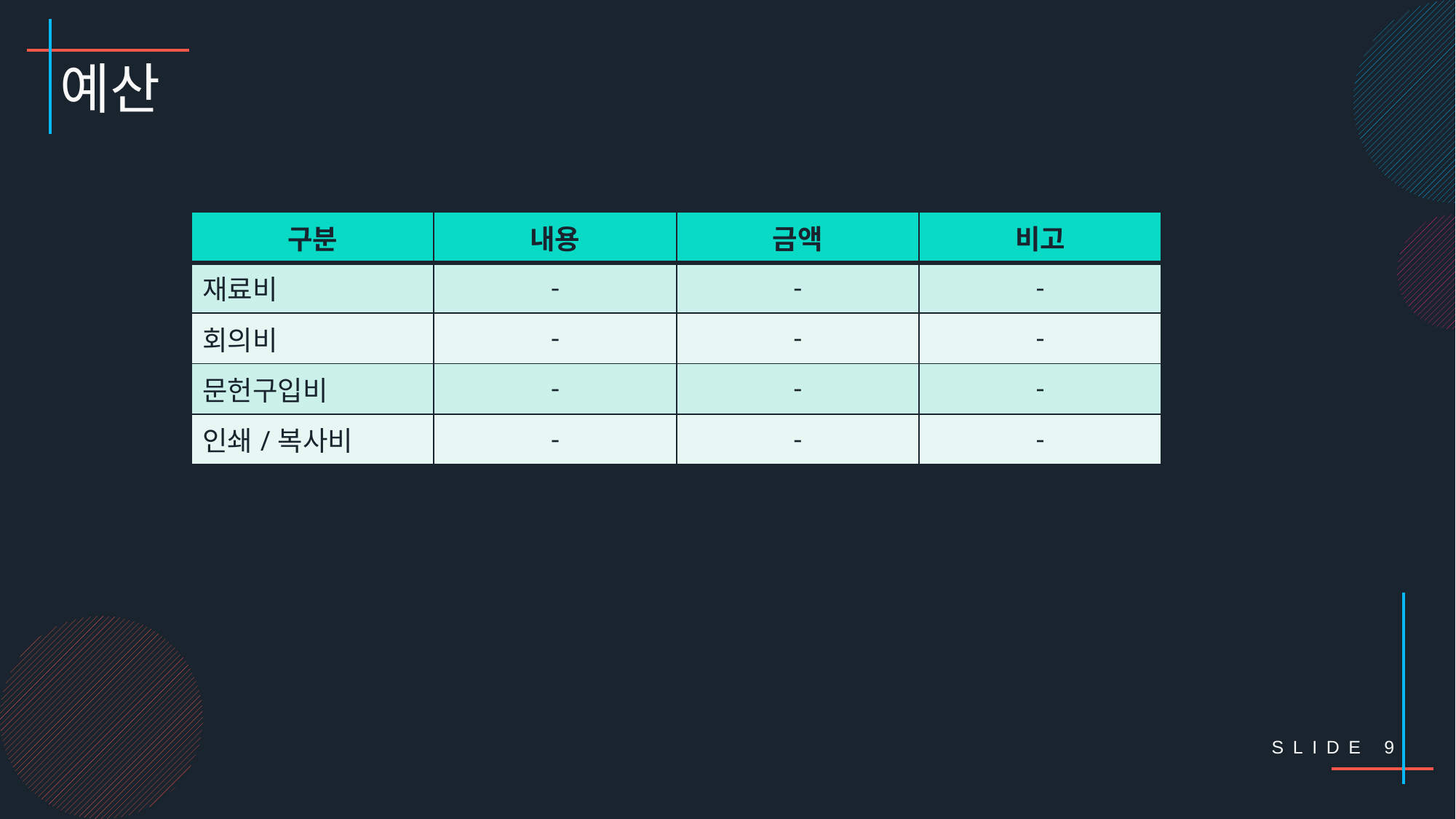

예산
| 구분 | 내용 | 금액 | 비고 |
| --- | --- | --- | --- |
| 재료비 | - | - | - |
| 회의비 | - | - | - |
| 문헌구입비 | - | - | - |
| 인쇄/복사비 | - | - | - |